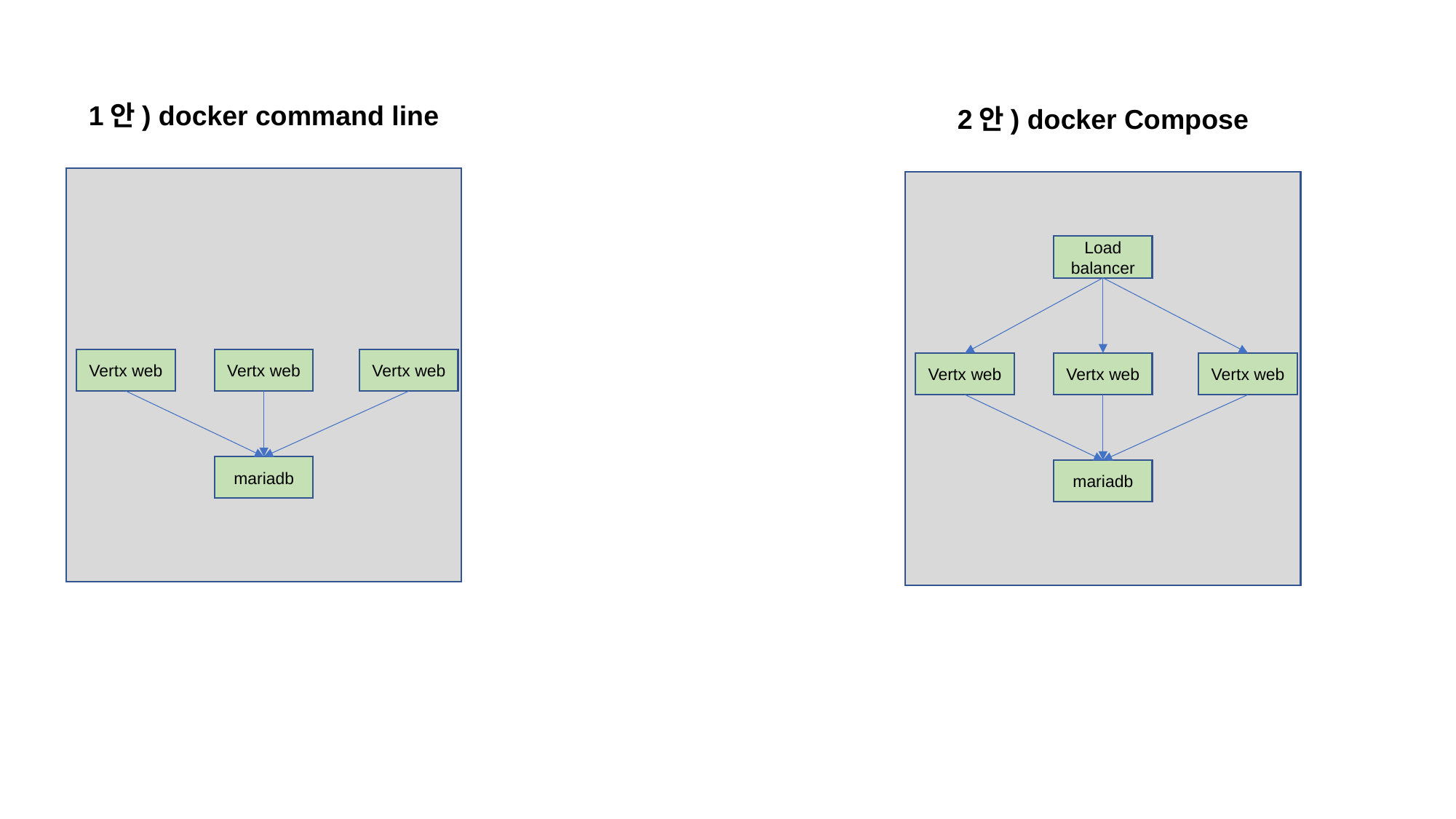

1안) docker command line
2안) docker Compose

Load balancer
Vertx web
Vertx web
Vertx web
mariadb
Vertx web
Vertx web
Vertx web
mariadb